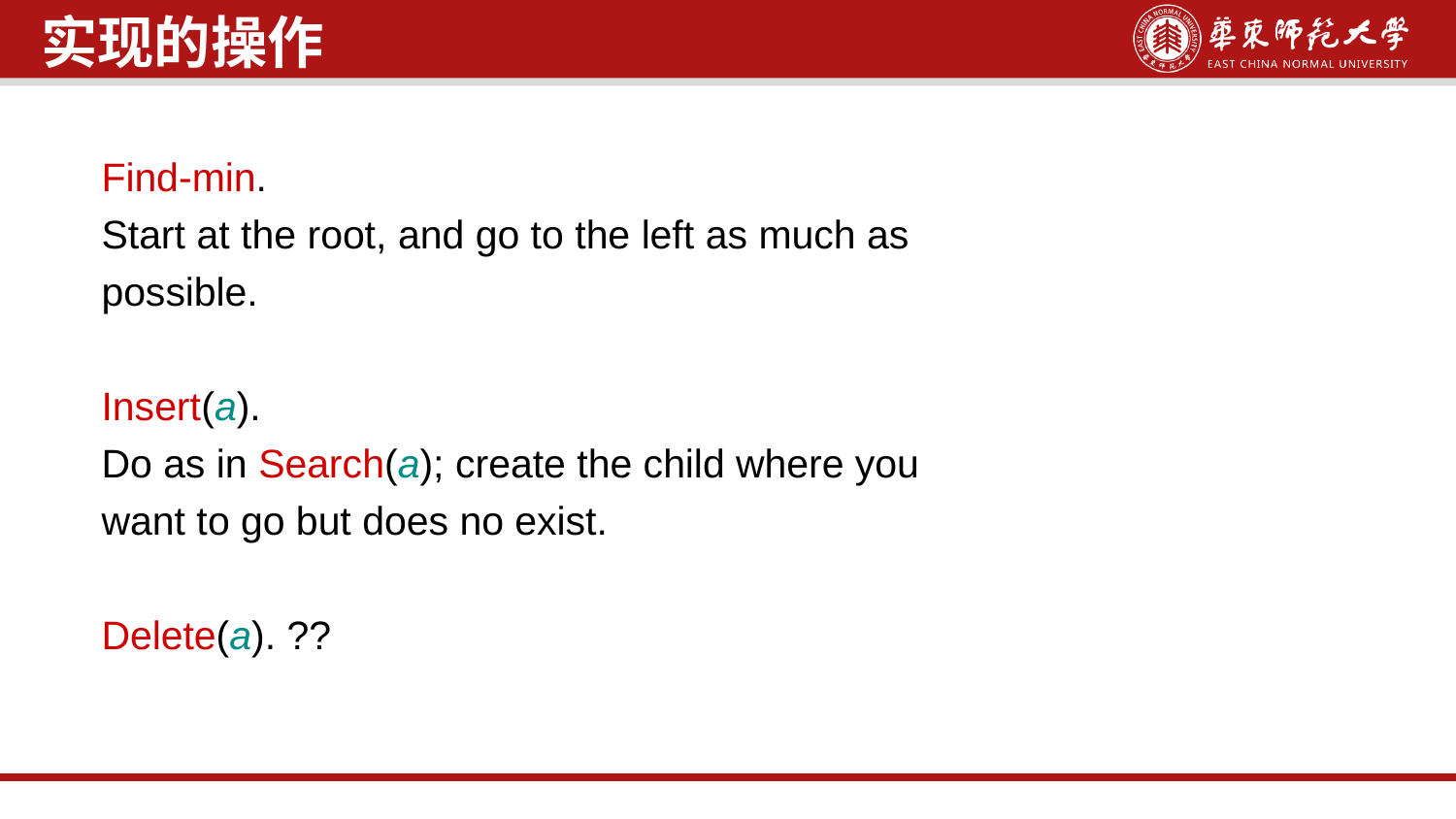

24
实现的操作
Find-min.
Start at the root, and go to the left as much as
possible.

Insert(a).
Do as in Search(a); create the child where you
want to go but does no exist.

Delete(a). ??